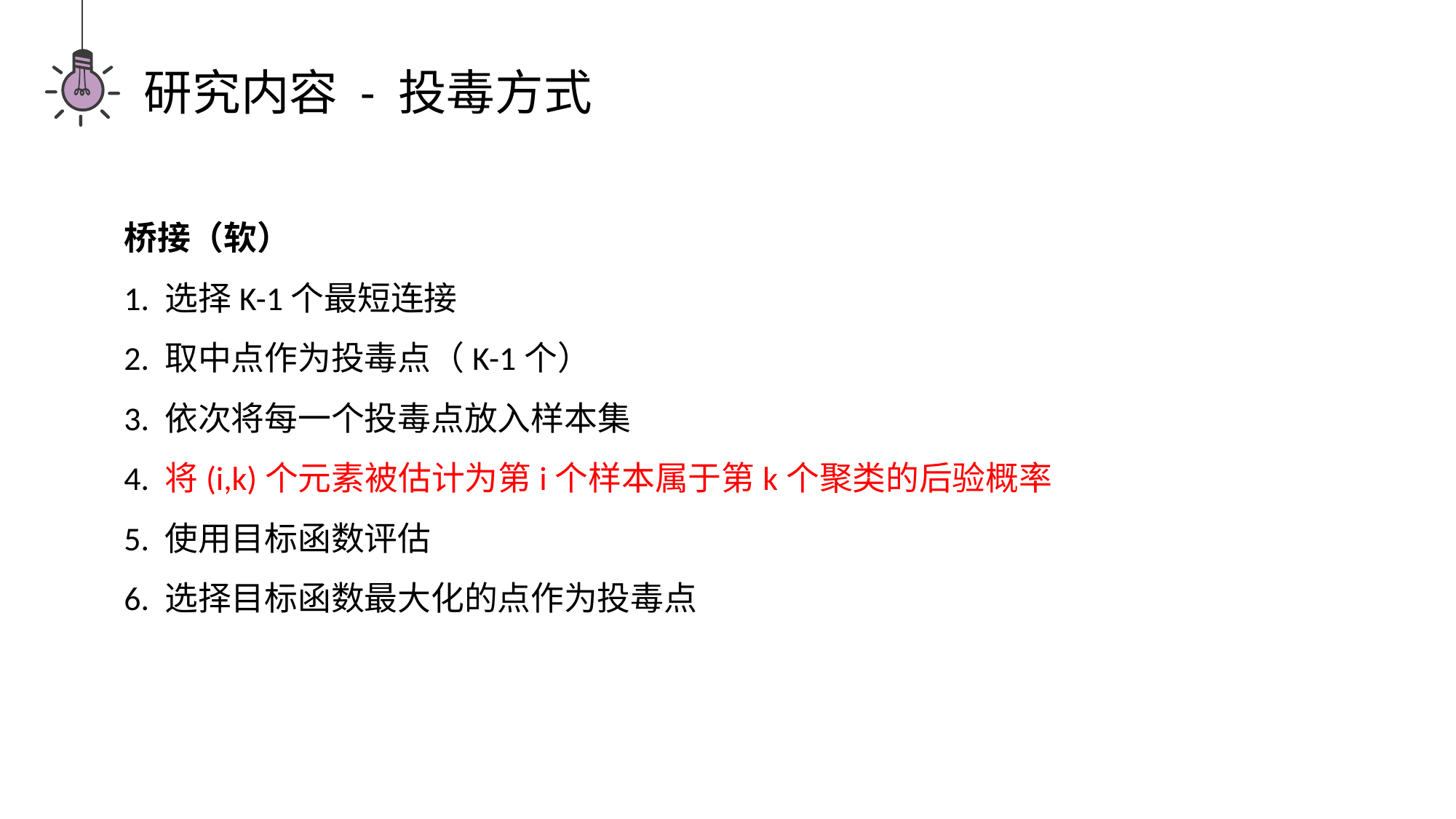

研究内容 - 投毒方式
桥接（软）
1. 选择K-1个最短连接
2. 取中点作为投毒点（K-1个）
3. 依次将每一个投毒点放入样本集
4. 将(i,k)个元素被估计为第i个样本属于第k个聚类的后验概率
5. 使用目标函数评估
6. 选择目标函数最大化的点作为投毒点